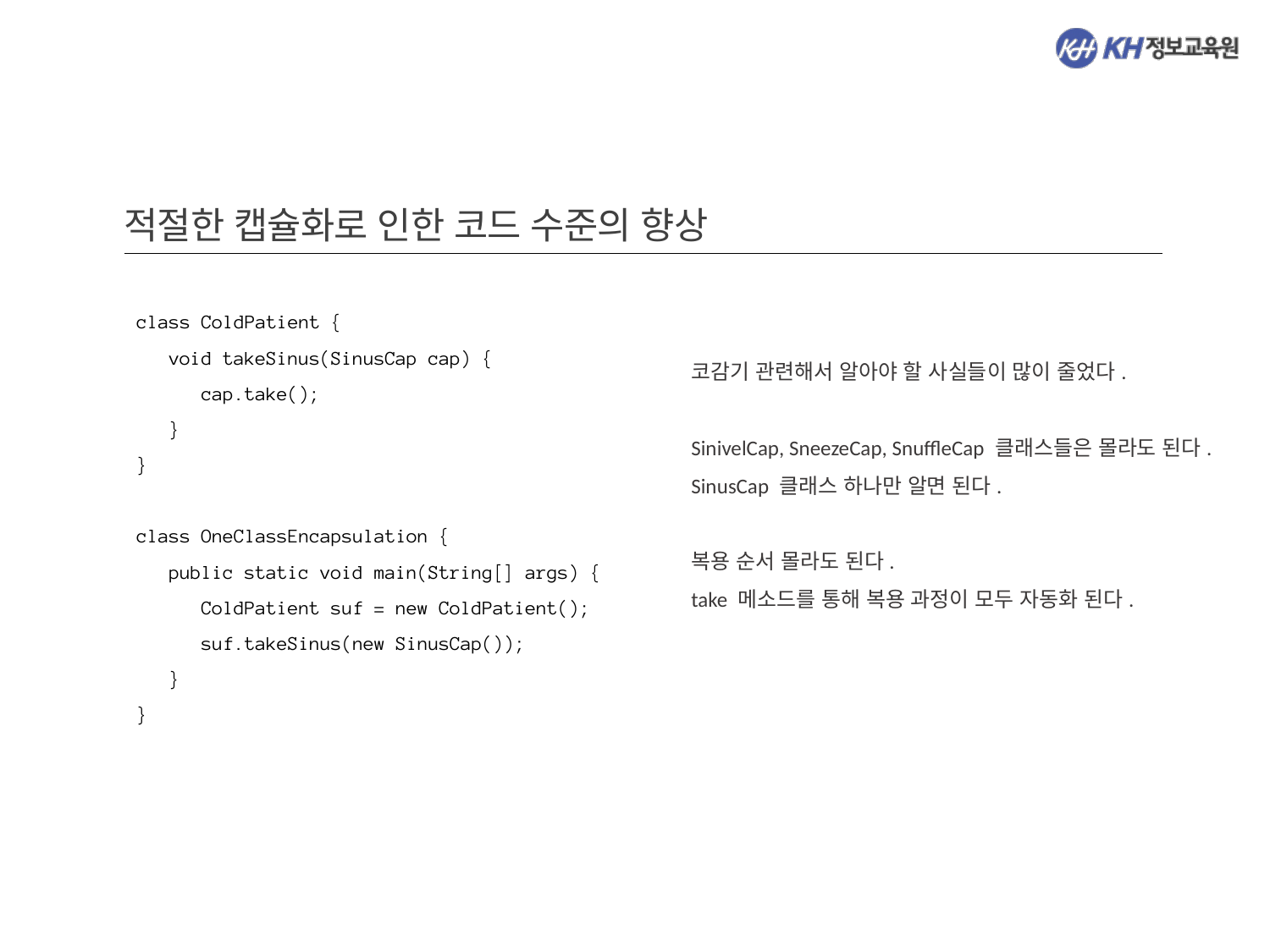

적절한 캡슐화로 인한 코드 수준의 향상
class ColdPatient {
   void takeSinus(SinusCap cap) {
      cap.take();
   }
}

class OneClassEncapsulation {
   public static void main(String[] args) {
      ColdPatient suf = new ColdPatient();
      suf.takeSinus(new SinusCap());
   }
}
코감기 관련해서 알아야 할 사실들이 많이 줄었다.

SinivelCap, SneezeCap, SnuffleCap 클래스들은 몰라도 된다.
SinusCap 클래스 하나만 알면 된다.

복용 순서 몰라도 된다.
take 메소드를 통해 복용 과정이 모두 자동화 된다.